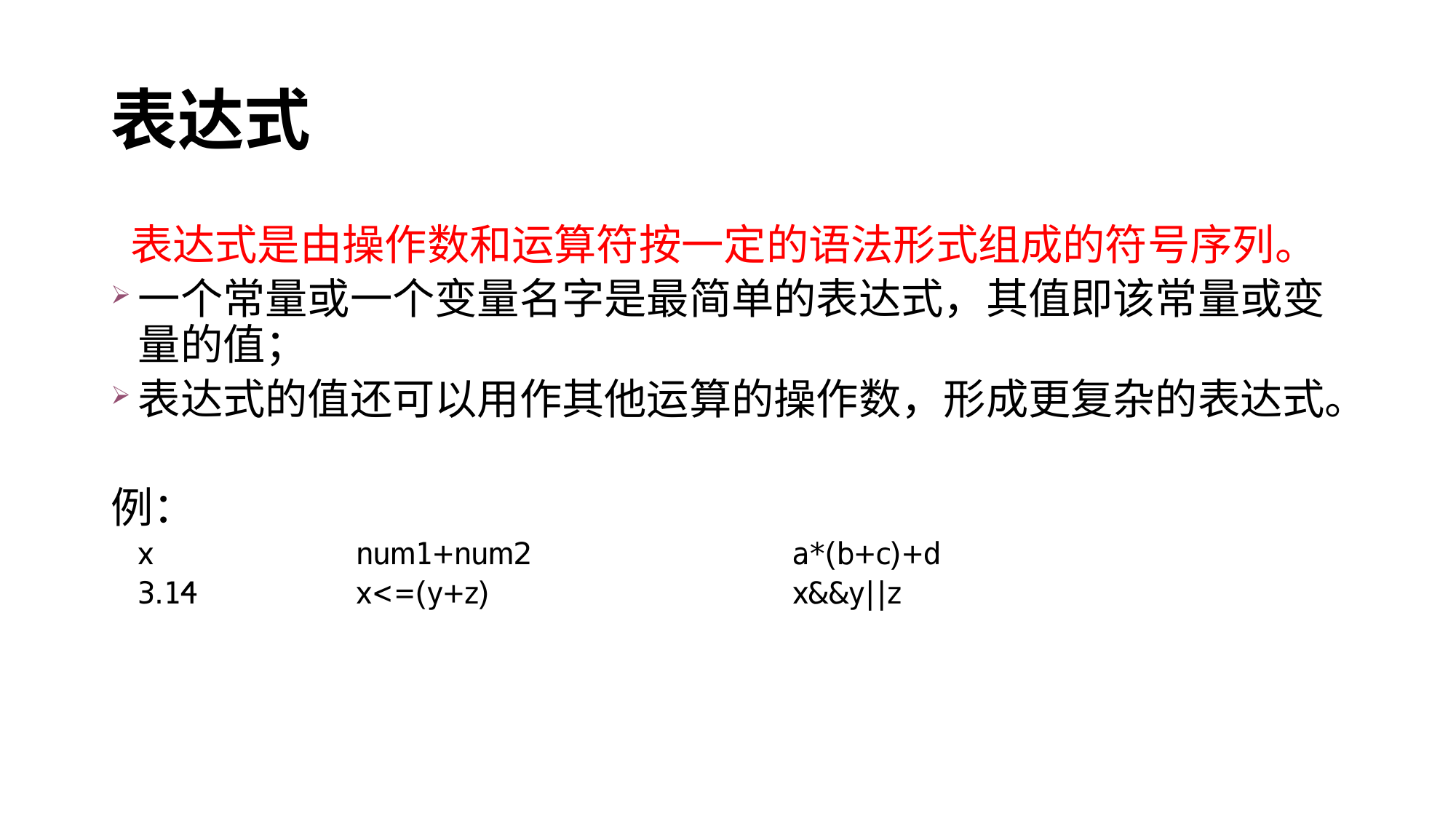

# 表达式
 表达式是由操作数和运算符按一定的语法形式组成的符号序列。
一个常量或一个变量名字是最简单的表达式，其值即该常量或变量的值；
表达式的值还可以用作其他运算的操作数，形成更复杂的表达式。

例：
	x		num1+num2			a*(b+c)+d
	3.14		x<=(y+z)			x&&y||z